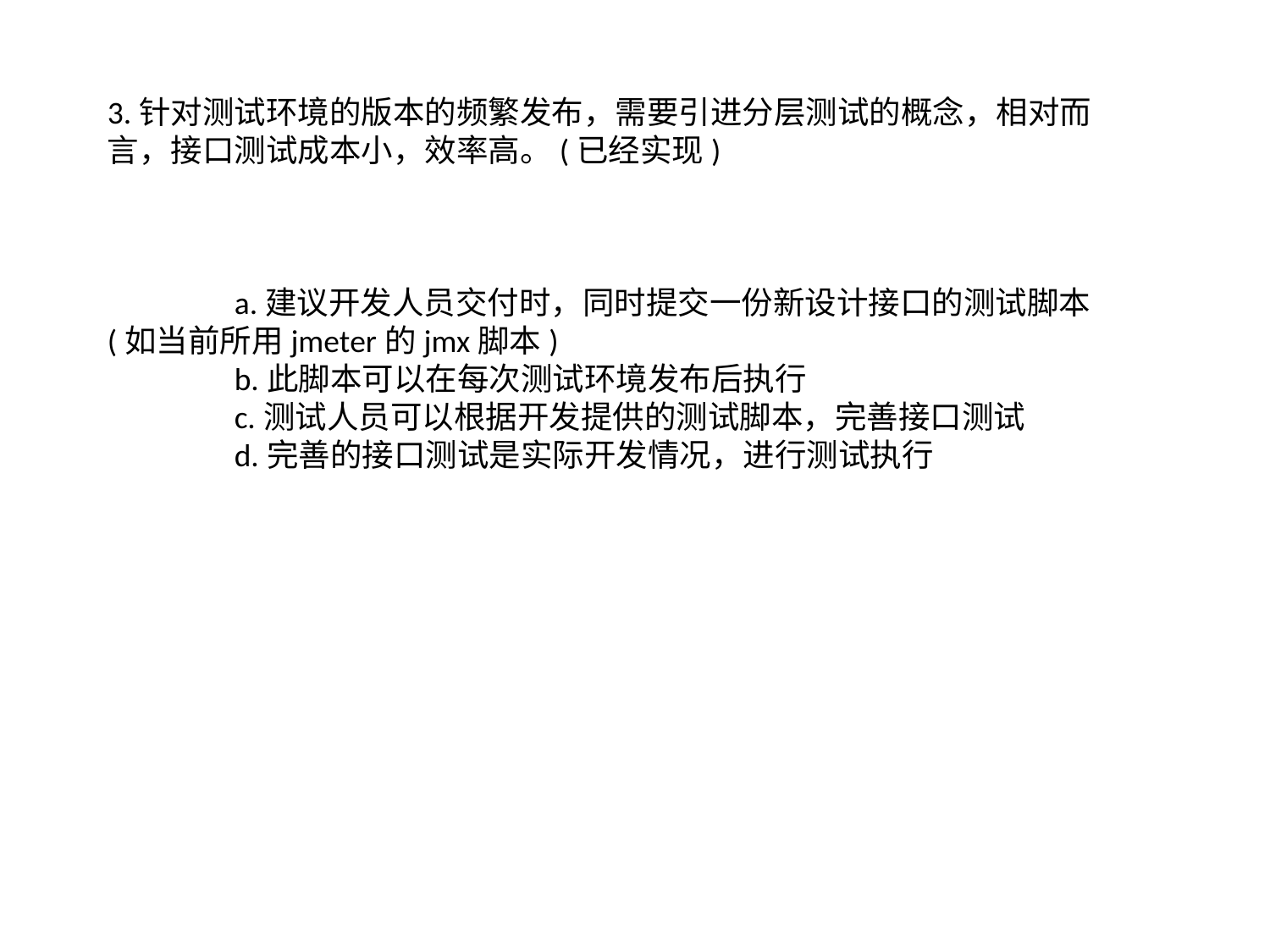

3.针对测试环境的版本的频繁发布，需要引进分层测试的概念，相对而言，接口测试成本小，效率高。(已经实现)

	a.建议开发人员交付时，同时提交一份新设计接口的测试脚本(如当前所用jmeter的jmx脚本)
	b.此脚本可以在每次测试环境发布后执行
	c.测试人员可以根据开发提供的测试脚本，完善接口测试
	d.完善的接口测试是实际开发情况，进行测试执行